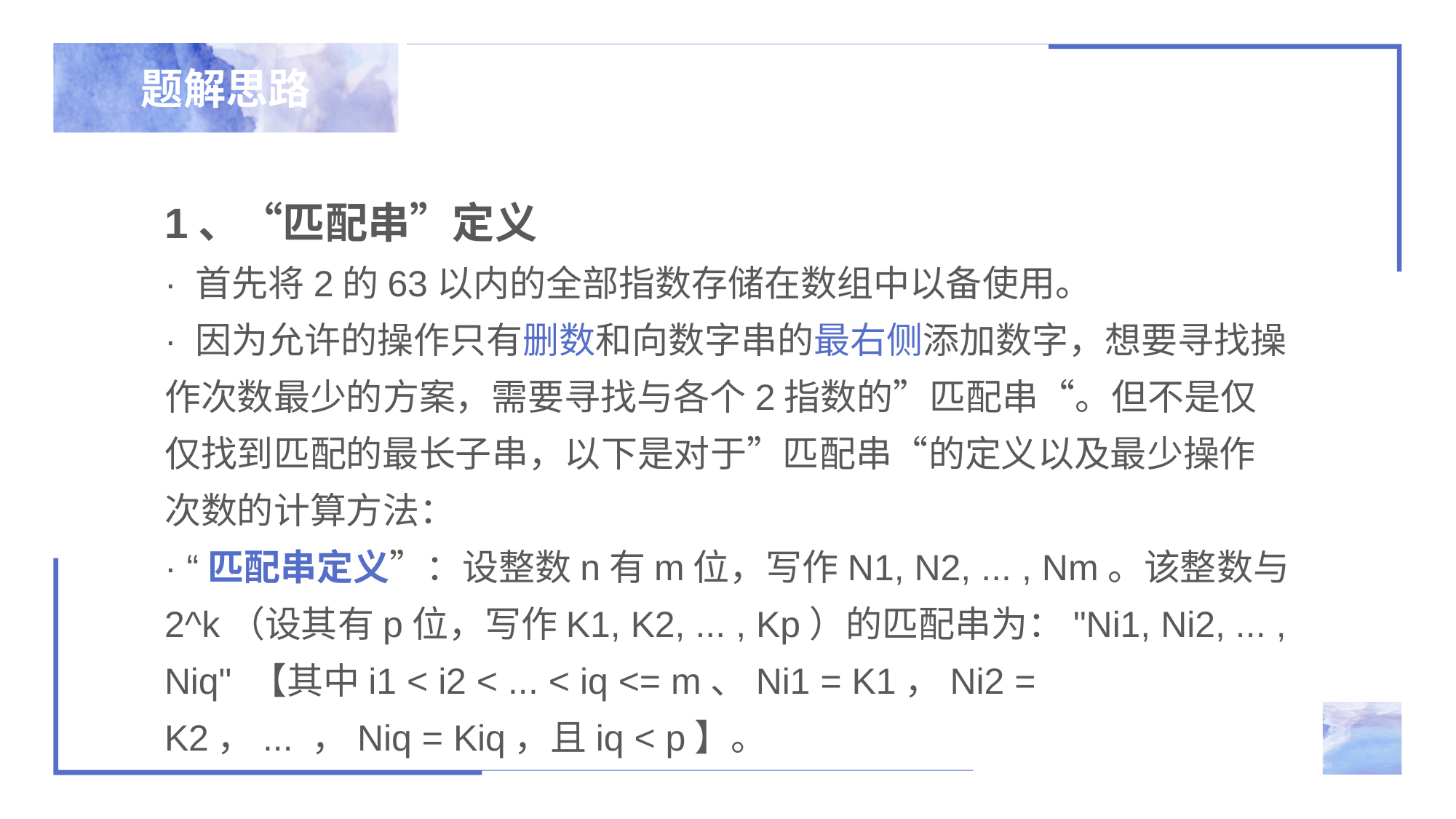

题解思路

1、“匹配串”定义
· 首先将2的63以内的全部指数存储在数组中以备使用。
· 因为允许的操作只有删数和向数字串的最右侧添加数字，想要寻找操作次数最少的方案，需要寻找与各个2指数的”匹配串“。但不是仅仅找到匹配的最长子串，以下是对于”匹配串“的定义以及最少操作次数的计算方法：
· “匹配串定义”：设整数n有m位，写作N1, N2, ... , Nm。该整数与2^k（设其有p位，写作K1, K2, ... , Kp）的匹配串为："Ni1, Ni2, ... , Niq" 【其中i1 < i2 < ... < iq <= m、Ni1 = K1，Ni2 = K2，... ，Niq = Kiq，且iq < p】。